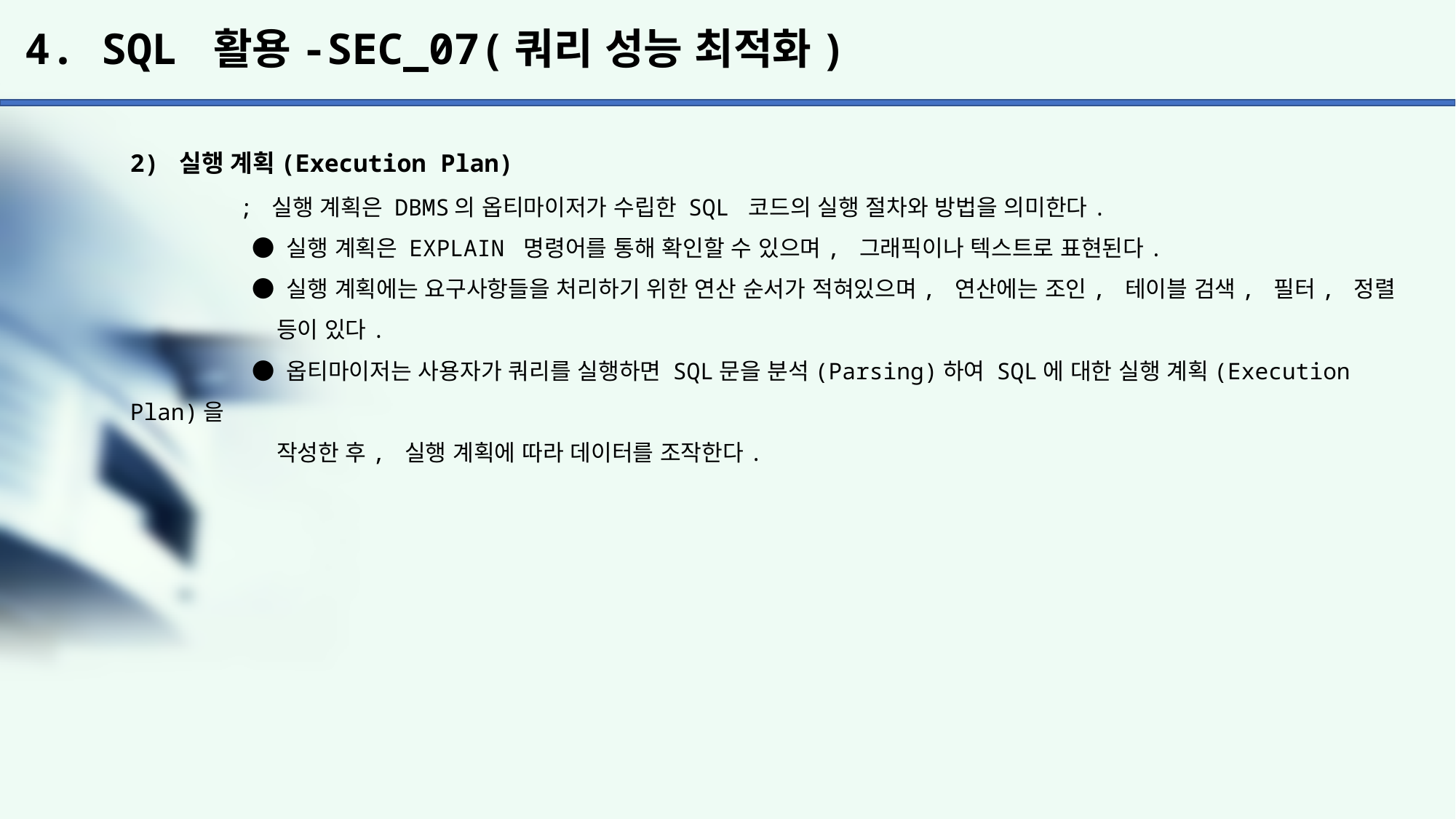

# 4. SQL 활용-SEC_07(쿼리 성능 최적화)
2) 실행 계획(Execution Plan)
	; 실행 계획은 DBMS의 옵티마이저가 수립한 SQL 코드의 실행 절차와 방법을 의미한다.
	  ● 실행 계획은 EXPLAIN 명령어를 통해 확인할 수 있으며, 그래픽이나 텍스트로 표현된다.
	  ● 실행 계획에는 요구사항들을 처리하기 위한 연산 순서가 적혀있으며, 연산에는 조인, 테이블 검색, 필터, 정렬
	     등이 있다.
	  ● 옵티마이저는 사용자가 쿼리를 실행하면 SQL문을 분석(Parsing)하여 SQL에 대한 실행 계획(Execution Plan)을
	     작성한 후, 실행 계획에 따라 데이터를 조작한다.